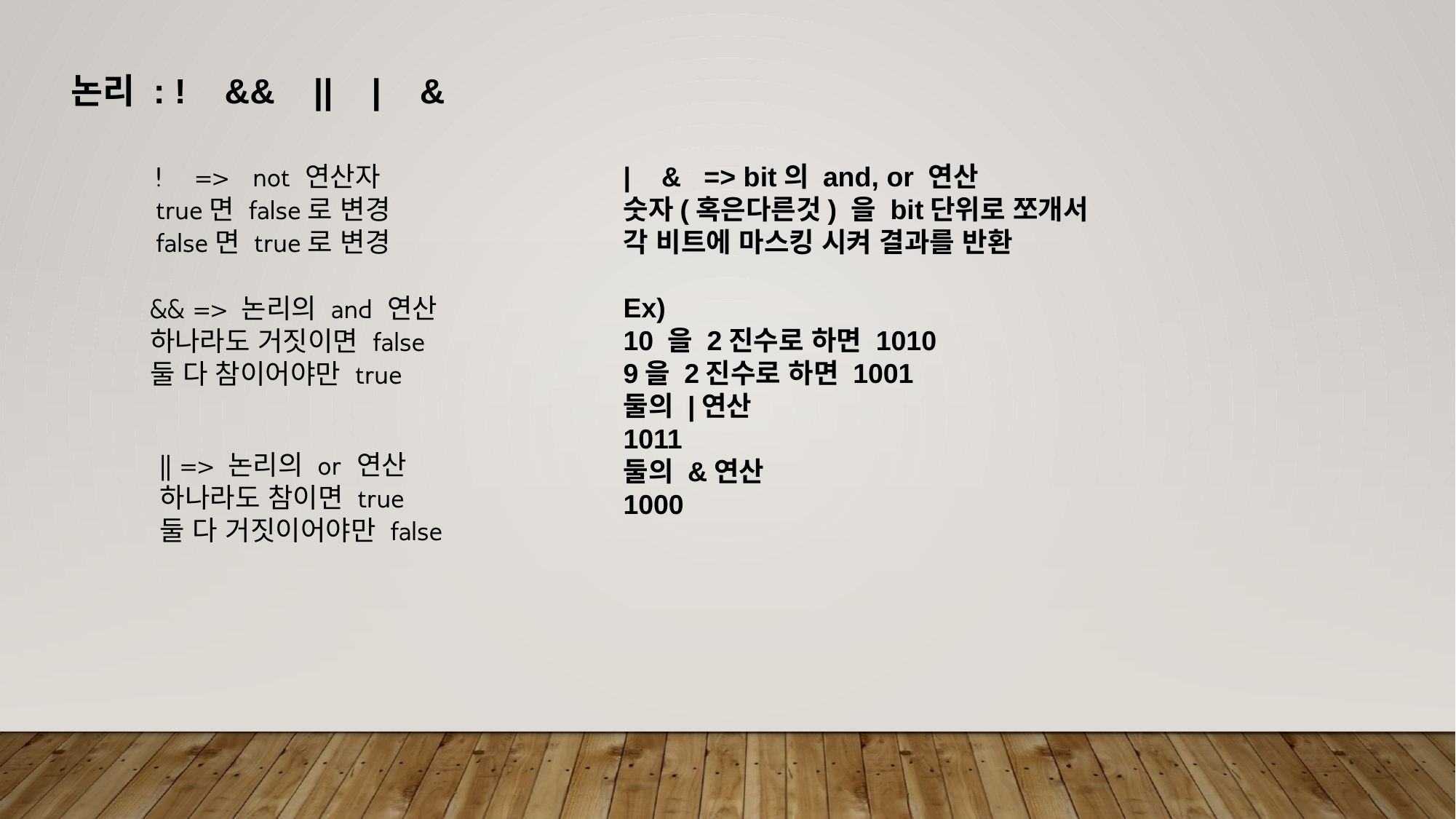

논리 : !    &&    ||    |    &
!    =>   not 연산자
true면 false로 변경
false면 true로 변경
|    &   => bit의 and, or 연산
숫자(혹은다른것) 을 bit단위로 쪼개서
각 비트에 마스킹 시켜 결과를 반환

Ex)
10 을 2진수로 하면 1010
9을 2진수로 하면 1001
둘의 |연산
1011
둘의 &연산
1000
&& => 논리의 and 연산
하나라도 거짓이면 false
둘 다 참이어야만 true
|| => 논리의 or 연산
하나라도 참이면 true
둘 다 거짓이어야만 false